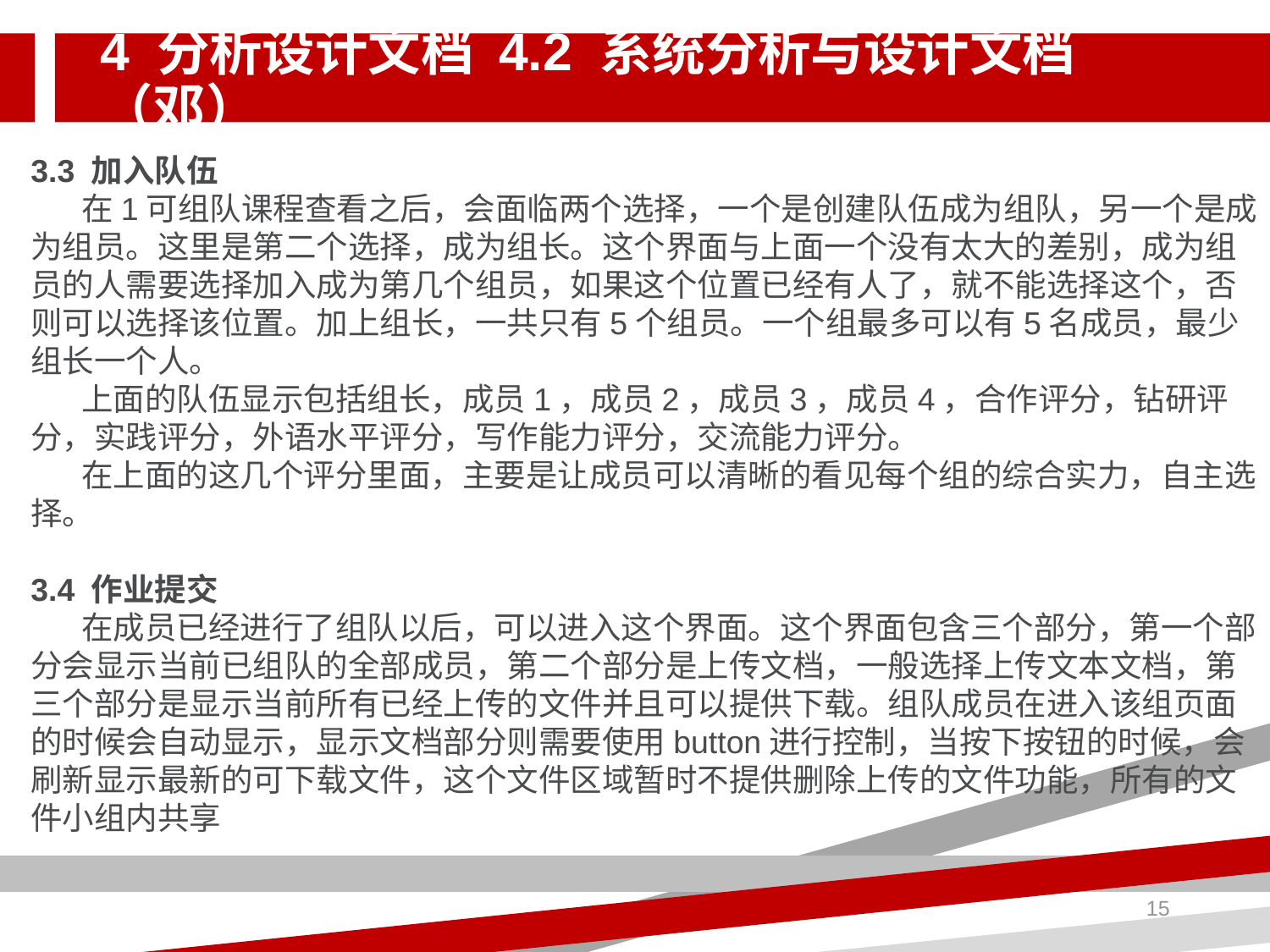

# 4 分析设计文档 4.2 系统分析与设计文档（邓）
3.3 加入队伍
      在1可组队课程查看之后，会面临两个选择，一个是创建队伍成为组队，另一个是成为组员。这里是第二个选择，成为组长。这个界面与上面一个没有太大的差别，成为组员的人需要选择加入成为第几个组员，如果这个位置已经有人了，就不能选择这个，否则可以选择该位置。加上组长，一共只有5个组员。一个组最多可以有5名成员，最少组长一个人。
      上面的队伍显示包括组长，成员1，成员2，成员3，成员4，合作评分，钻研评分，实践评分，外语水平评分，写作能力评分，交流能力评分。
      在上面的这几个评分里面，主要是让成员可以清晰的看见每个组的综合实力，自主选择。

3.4 作业提交
      在成员已经进行了组队以后，可以进入这个界面。这个界面包含三个部分，第一个部分会显示当前已组队的全部成员，第二个部分是上传文档，一般选择上传文本文档，第三个部分是显示当前所有已经上传的文件并且可以提供下载。组队成员在进入该组页面的时候会自动显示，显示文档部分则需要使用button进行控制，当按下按钮的时候，会刷新显示最新的可下载文件，这个文件区域暂时不提供删除上传的文件功能，所有的文件小组内共享
15